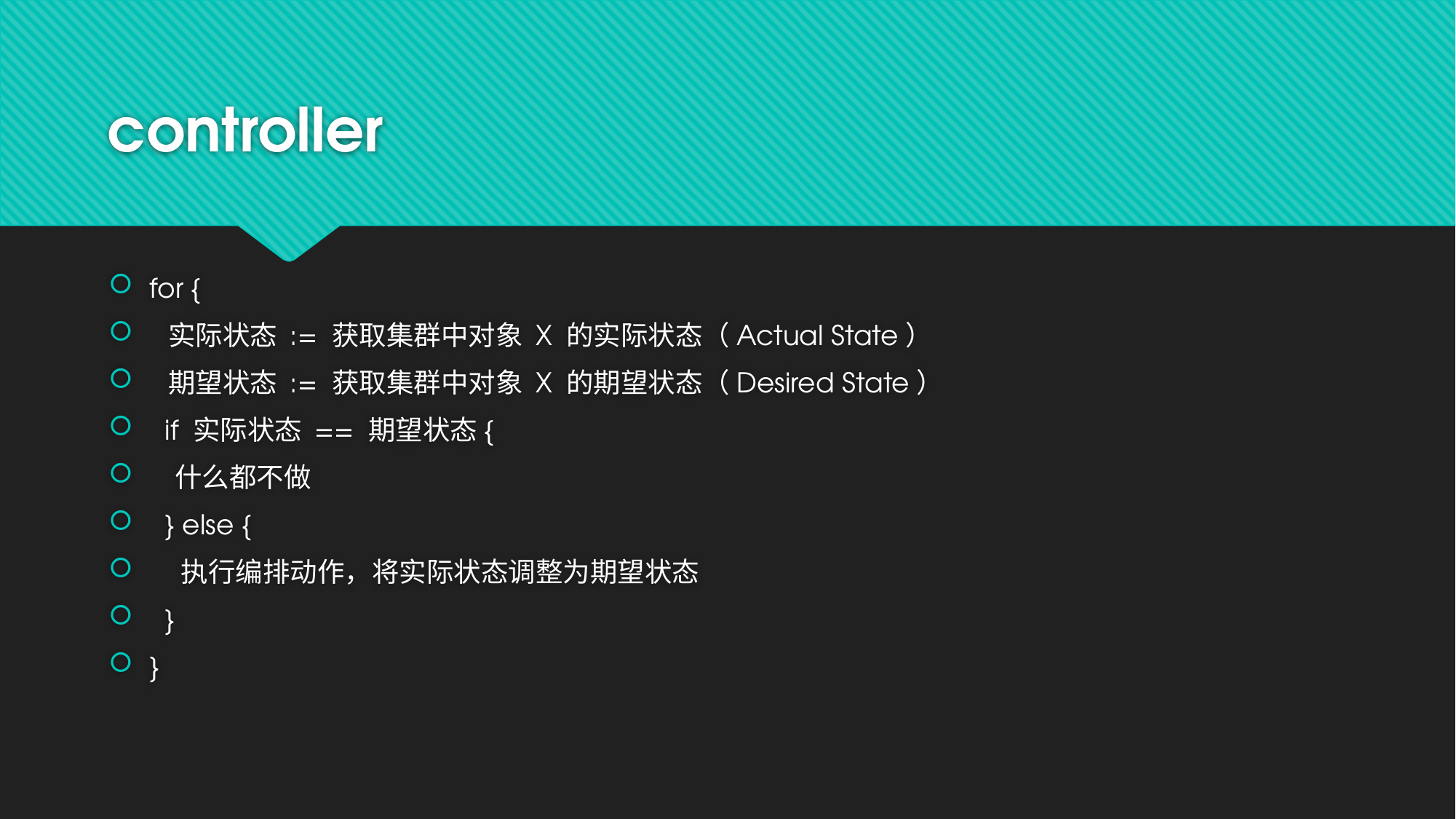

# controller
for {
  实际状态 := 获取集群中对象 X 的实际状态（Actual State）
  期望状态 := 获取集群中对象 X 的期望状态（Desired State）
  if 实际状态 == 期望状态{
   什么都不做
  } else {
    执行编排动作，将实际状态调整为期望状态
  }
}